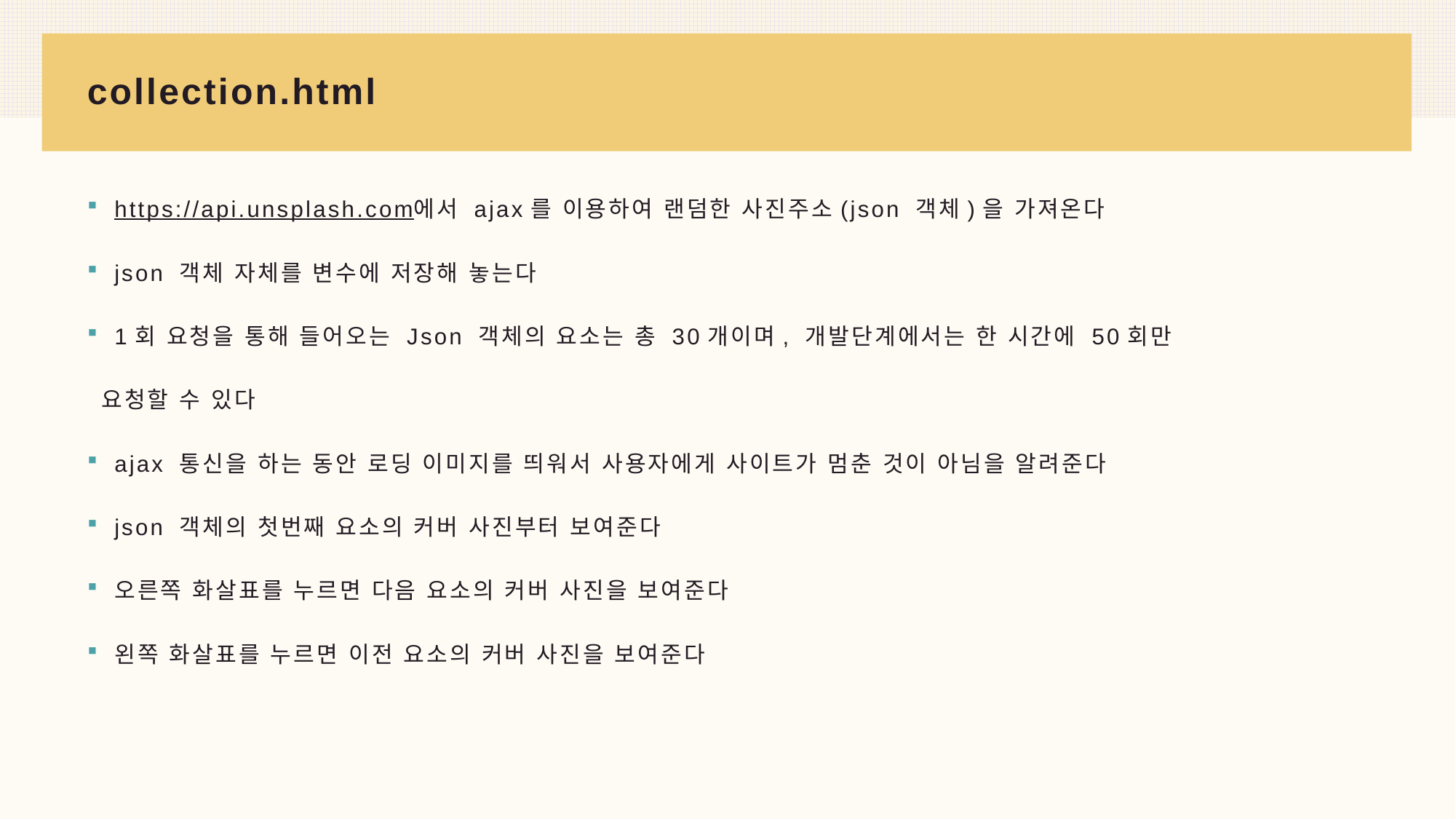

# collection.html
https://api.unsplash.com에서 ajax를 이용하여 랜덤한 사진주소(json 객체)을 가져온다
json 객체 자체를 변수에 저장해 놓는다
1회 요청을 통해 들어오는 Json 객체의 요소는 총 30개이며, 개발단계에서는 한 시간에 50회만
 요청할 수 있다
ajax 통신을 하는 동안 로딩 이미지를 띄워서 사용자에게 사이트가 멈춘 것이 아님을 알려준다
json 객체의 첫번째 요소의 커버 사진부터 보여준다
오른쪽 화살표를 누르면 다음 요소의 커버 사진을 보여준다
왼쪽 화살표를 누르면 이전 요소의 커버 사진을 보여준다